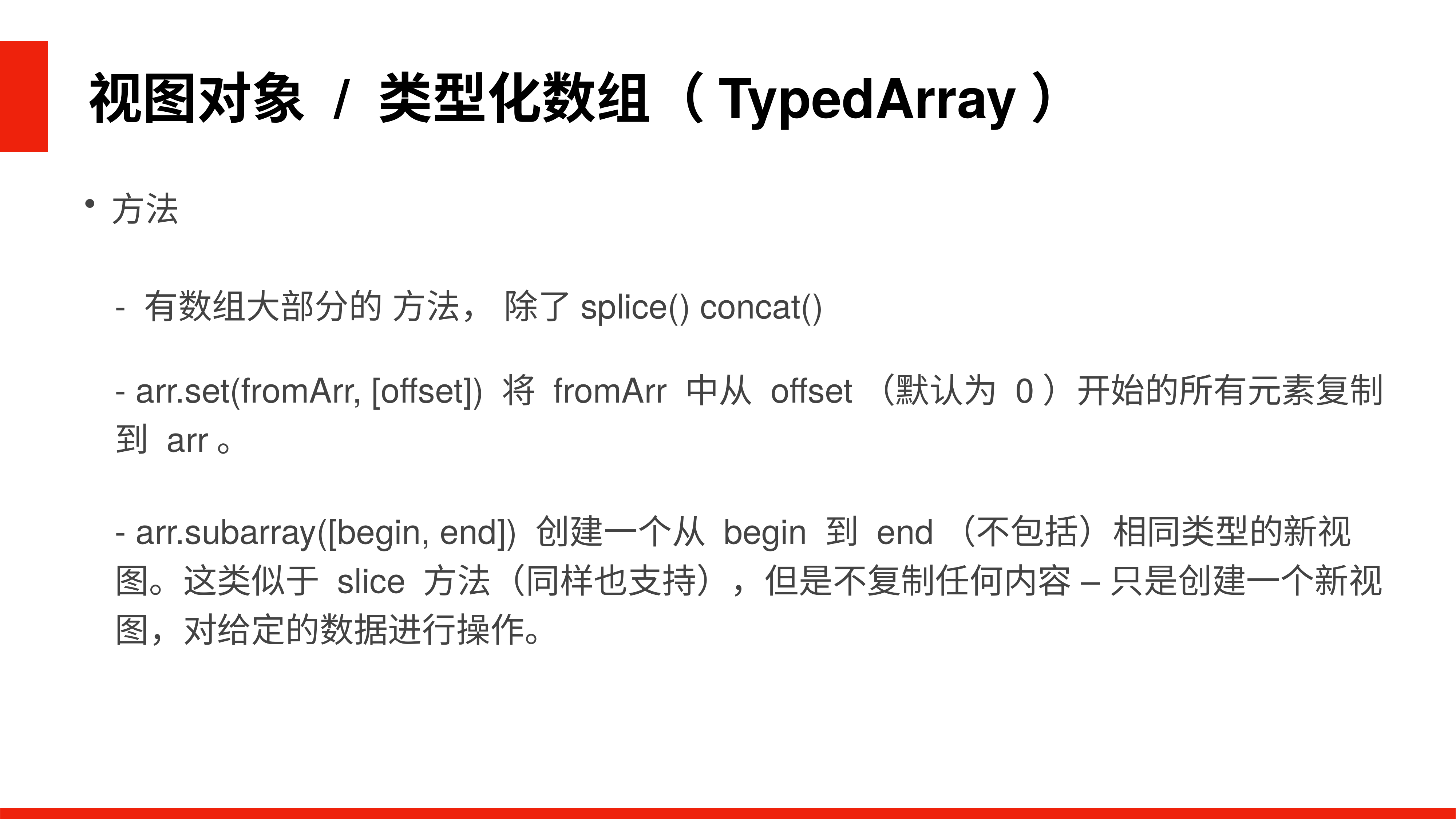

视图对象 / 类型化数组（TypedArray）
方法
- 有数组大部分的 方法， 除了splice() concat()
- arr.set(fromArr, [offset]) 将 fromArr 中从 offset（默认为 0）开始的所有元素复制到 arr。
- arr.subarray([begin, end]) 创建一个从 begin 到 end（不包括）相同类型的新视图。这类似于 slice 方法（同样也支持），但是不复制任何内容 – 只是创建一个新视图，对给定的数据进行操作。
14